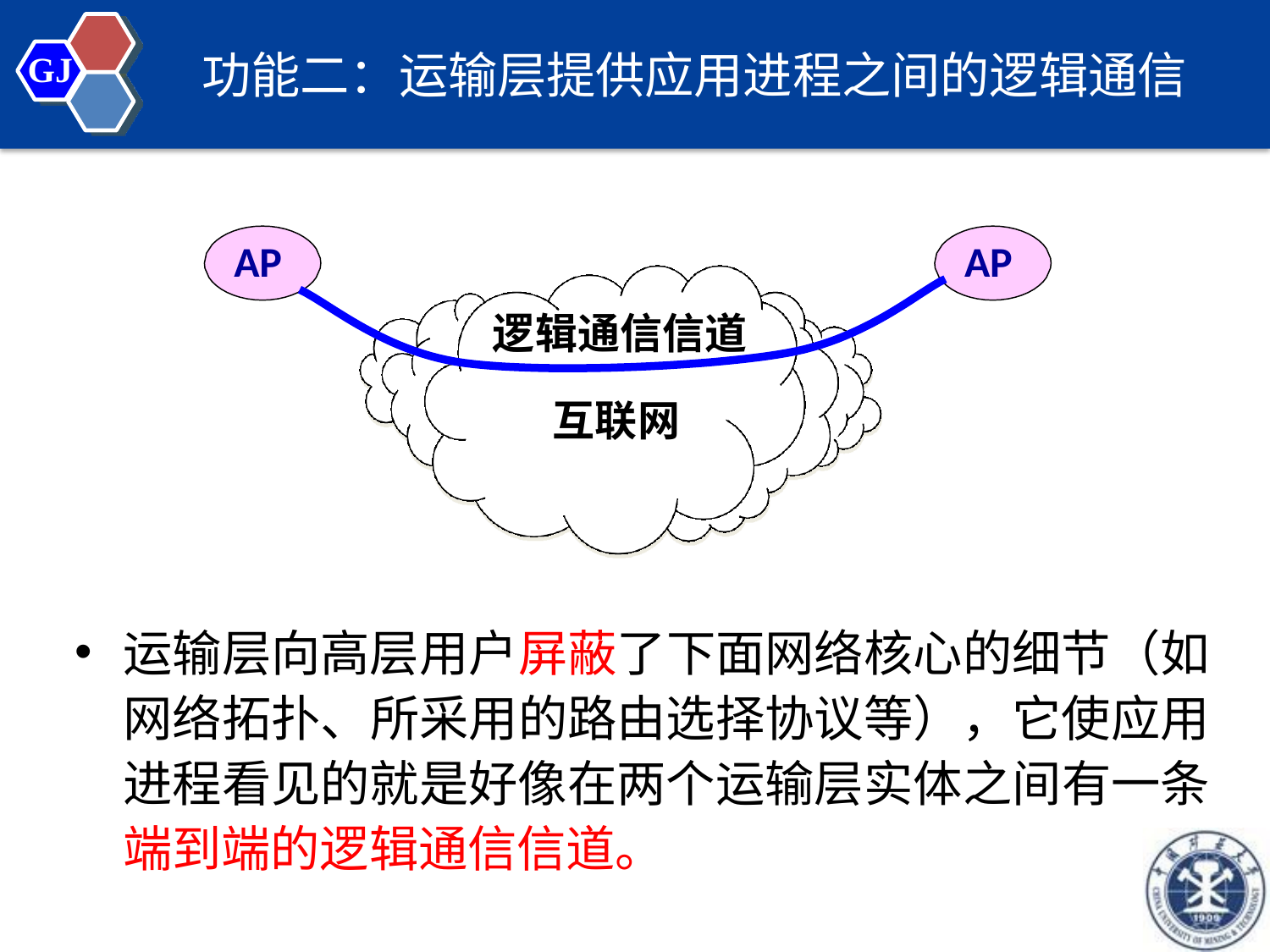

# 功能二：运输层提供应用进程之间的逻辑通信
GJ

AP
AP

逻辑通信信道

互联网
运输层向高层用户屏蔽了下面网络核心的细节（如 网络拓扑、所采用的路由选择协议等），它使应用 进程看见的就是好像在两个运输层实体之间有一条 端到端的逻辑通信信道。